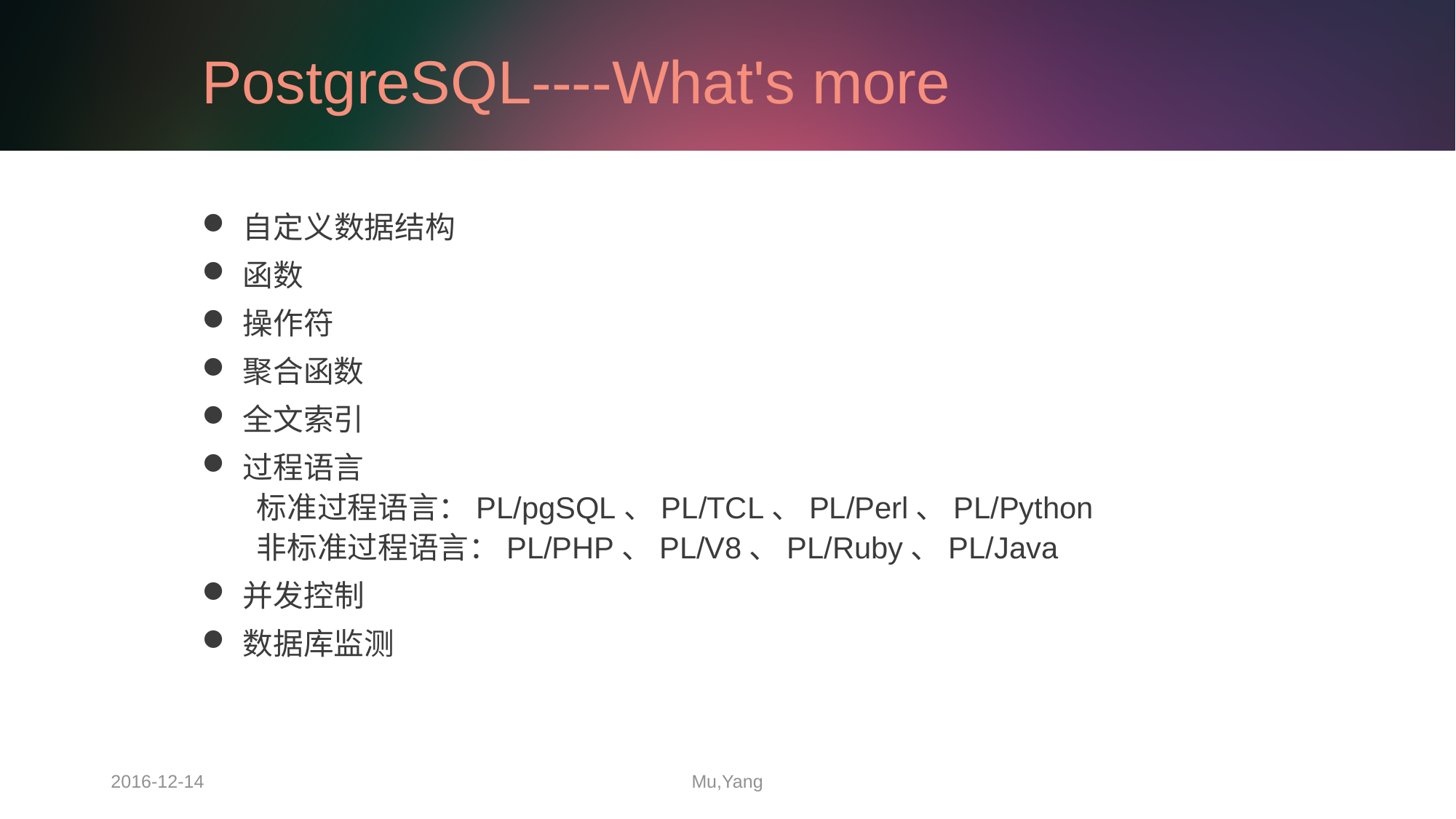

# PostgreSQL----What's more
自定义数据结构
函数
操作符
聚合函数
全文索引
过程语言
标准过程语言：PL/pgSQL、PL/TCL、PL/Perl、PL/Python
非标准过程语言：PL/PHP、PL/V8、PL/Ruby、PL/Java
并发控制
数据库监测

2016-12-14
Mu,Yang
113